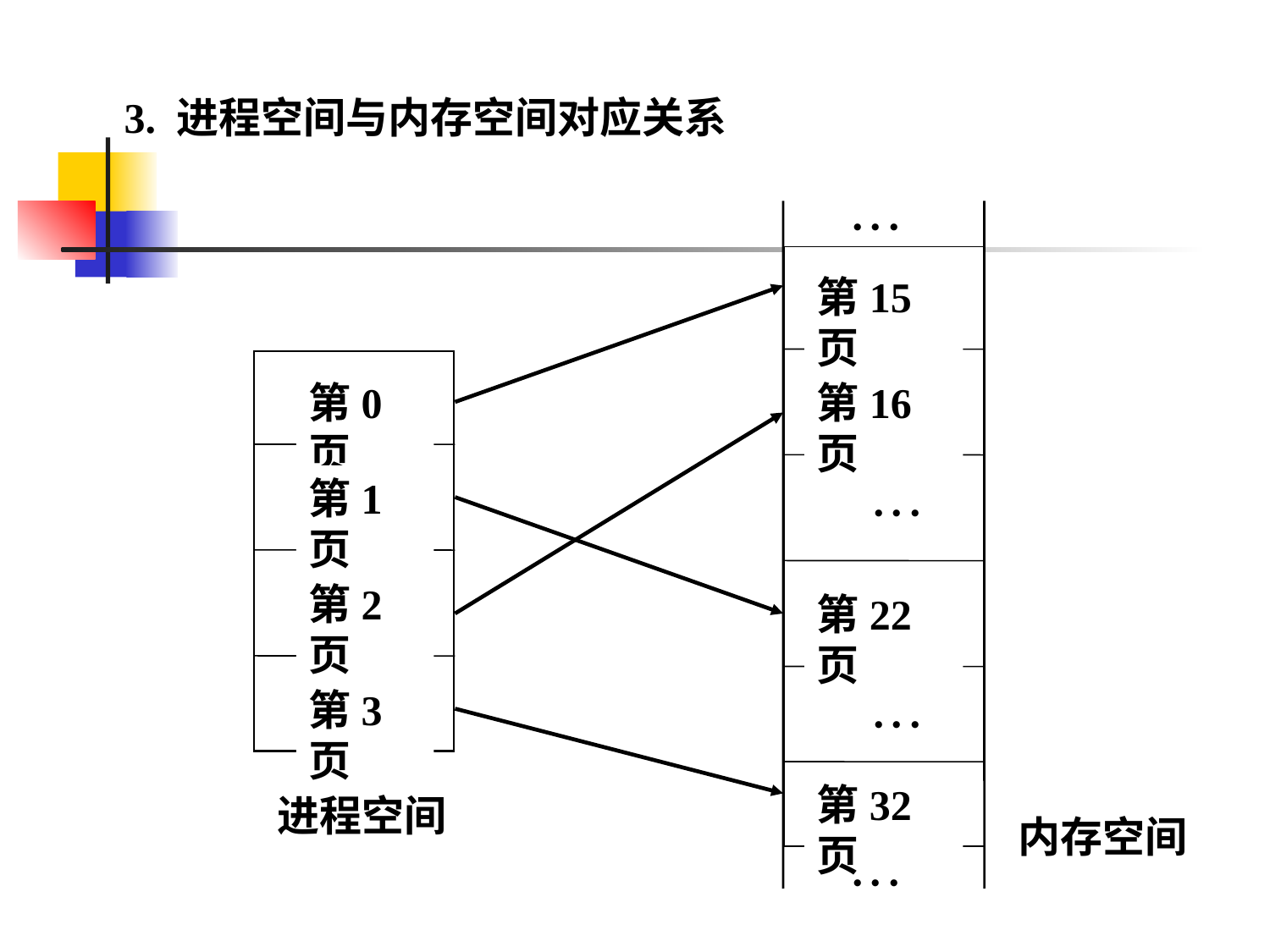

3. 进程空间与内存空间对应关系
...

第15页

第0页
第16页

第1页
...

第2页
第22页

第3页
...

第32页
进程空间
内存空间
...